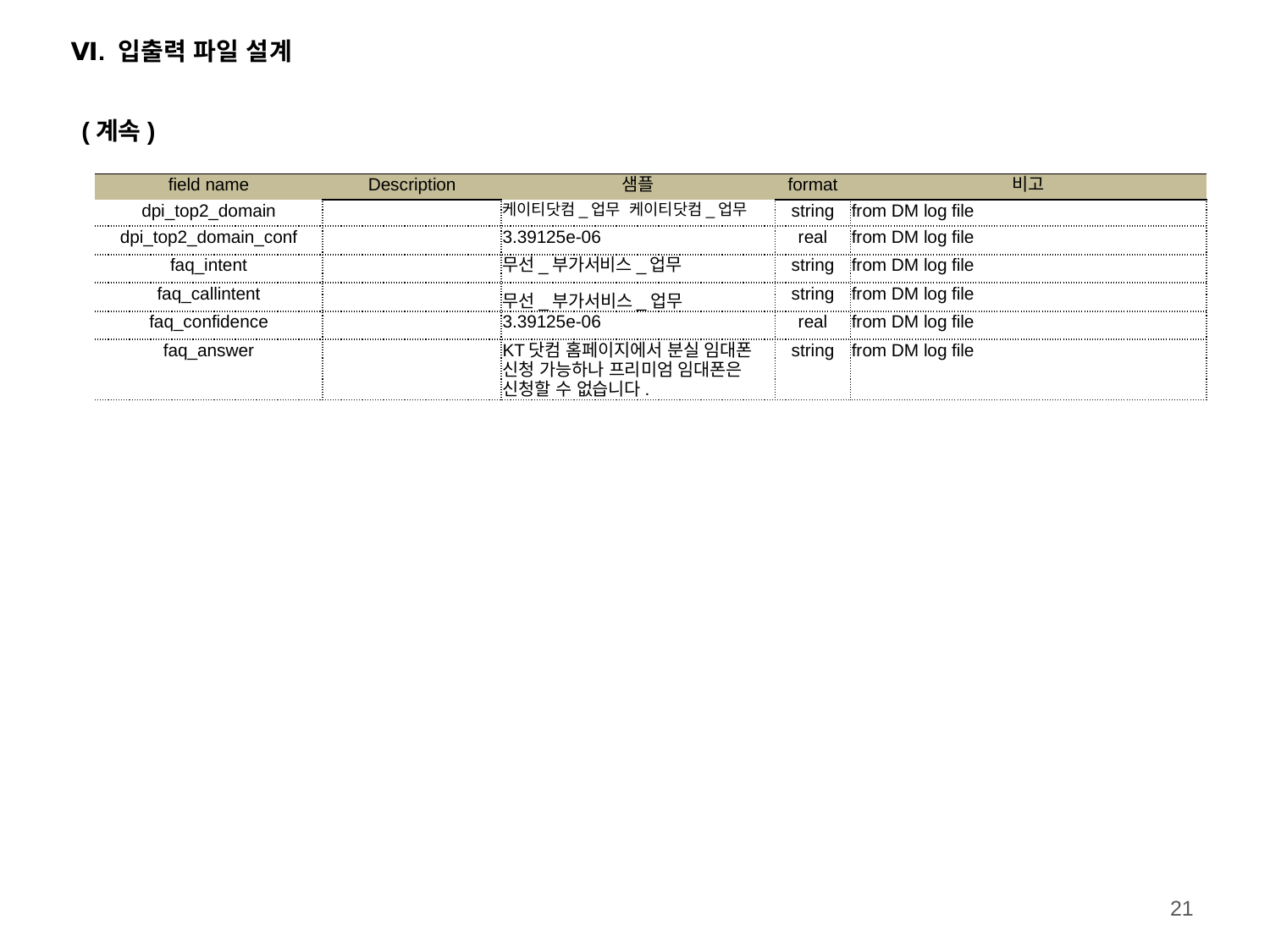

Ⅵ. 입출력 파일 설계
(계속)
| field name | Description | 샘플 | format | 비고 |
| --- | --- | --- | --- | --- |
| dpi\_top2\_domain |  | 케이티닷컴\_업무 케이티닷컴\_업무 | string | from DM log file |
| dpi\_top2\_domain\_conf |  | 3.39125e-06 | real | from DM log file |
| faq\_intent |  | 무선\_부가서비스\_업무 | string | from DM log file |
| faq\_callintent |  | 무선\_부가서비스\_업무 | string | from DM log file |
| faq\_confidence |  | 3.39125e-06 | real | from DM log file |
| faq\_answer |  | KT닷컴 홈페이지에서 분실 임대폰 신청 가능하나 프리미엄 임대폰은 신청할 수 없습니다. | string | from DM log file |
21